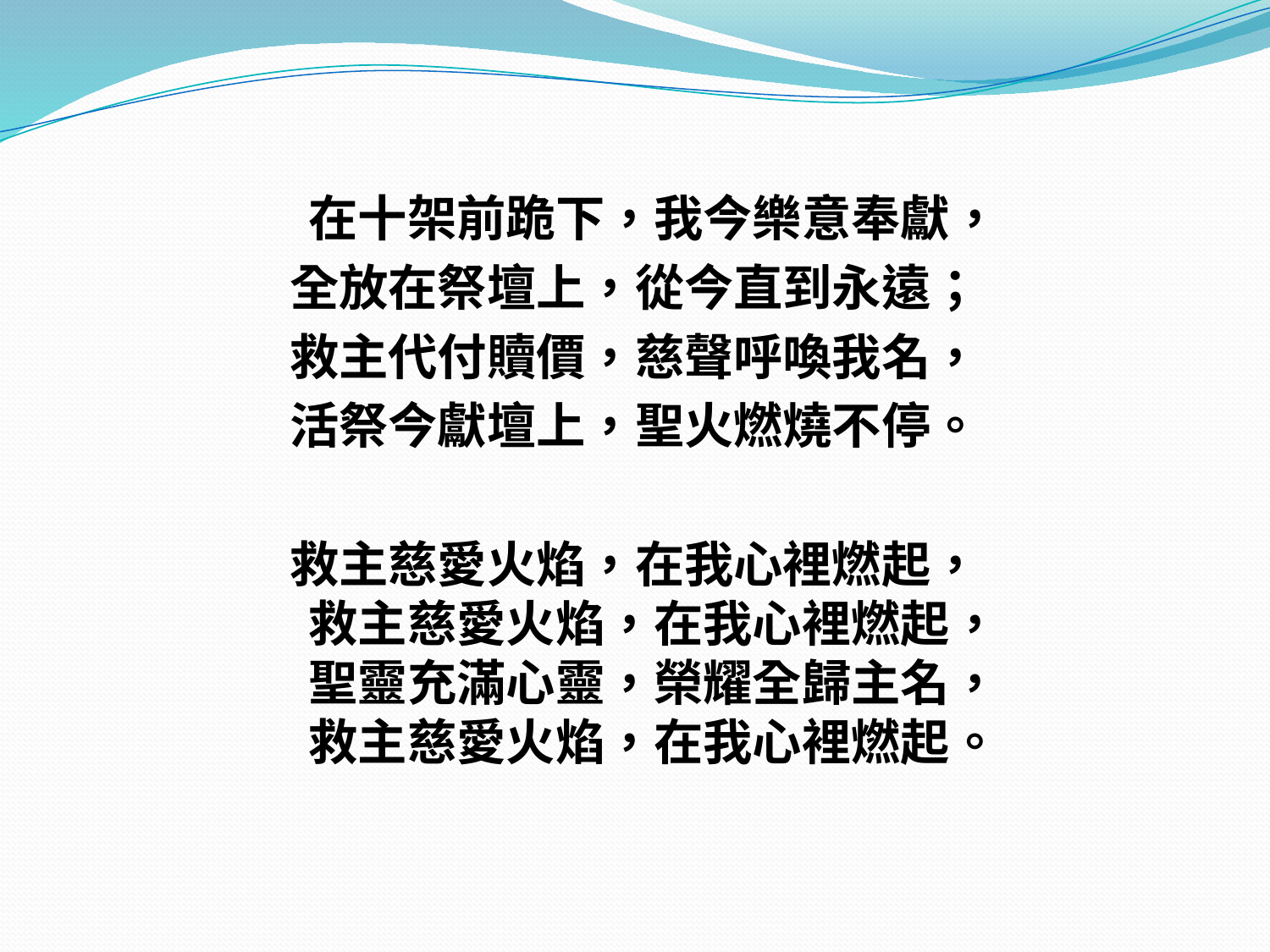

#
在十架前跪下，我今樂意奉獻，
全放在祭壇上，從今直到永遠；
救主代付贖價，慈聲呼喚我名，
活祭今獻壇上，聖火燃燒不停。

救主慈愛火焰，在我心裡燃起，
救主慈愛火焰，在我心裡燃起，
聖靈充滿心靈，榮耀全歸主名，
救主慈愛火焰，在我心裡燃起。